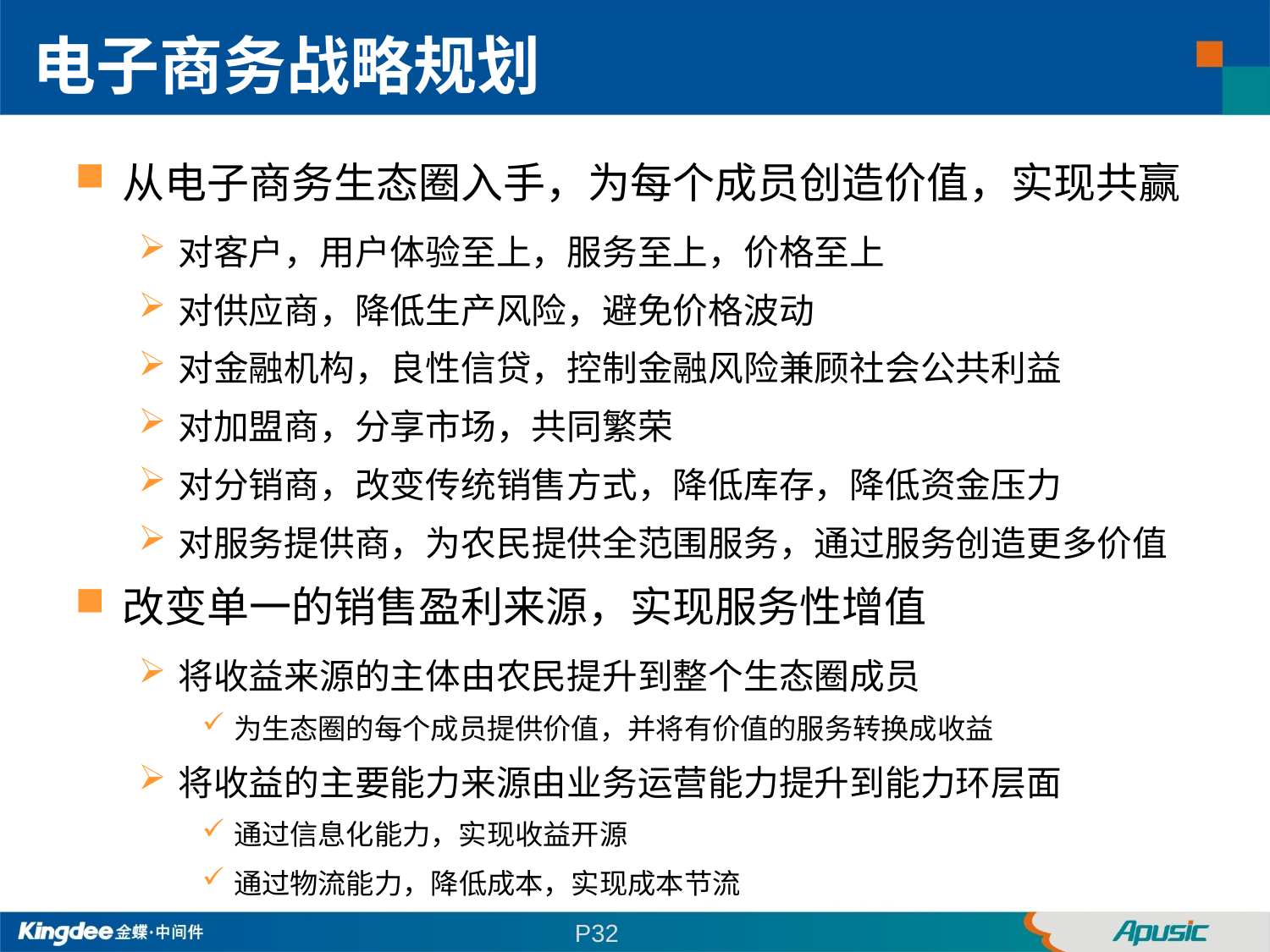

电子商务战略规划
从电子商务生态圈入手，为每个成员创造价值，实现共赢
对客户，用户体验至上，服务至上，价格至上
对供应商，降低生产风险，避免价格波动
对金融机构，良性信贷，控制金融风险兼顾社会公共利益
对加盟商，分享市场，共同繁荣
对分销商，改变传统销售方式，降低库存，降低资金压力
对服务提供商，为农民提供全范围服务，通过服务创造更多价值
改变单一的销售盈利来源，实现服务性增值
将收益来源的主体由农民提升到整个生态圈成员
为生态圈的每个成员提供价值，并将有价值的服务转换成收益
将收益的主要能力来源由业务运营能力提升到能力环层面
通过信息化能力，实现收益开源
通过物流能力，降低成本，实现成本节流